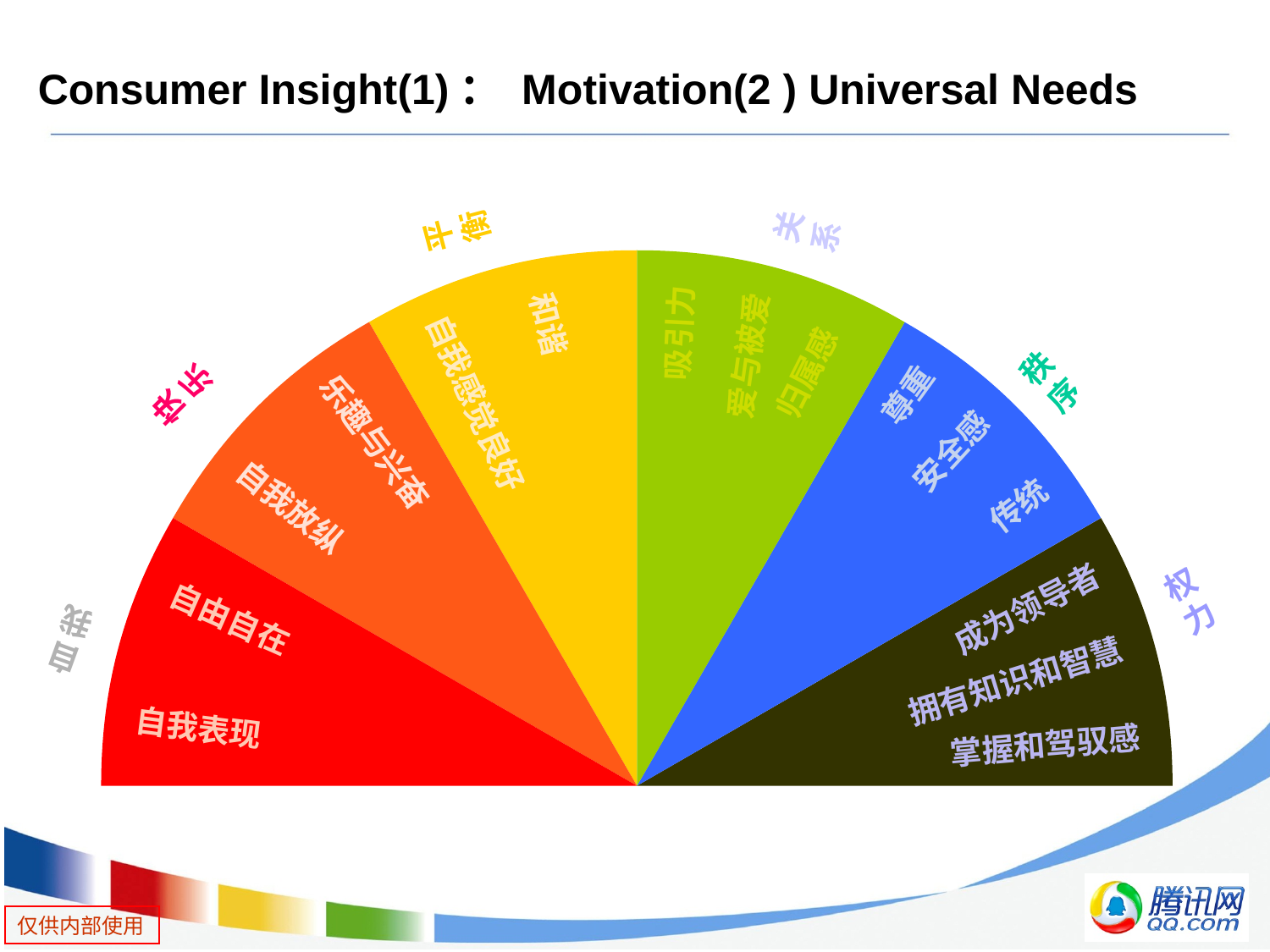

# Consumer Insight(1)： Motivation(2 ) Universal Needs
平衡
关系

和谐
吸引力

爱与被爱
秩序
归属感
快乐
尊重
自我感觉良好
乐趣与兴奋
安全感
传统
自我放纵

权力
成为领导者
自由自在
自我
拥有知识和智慧
自我表现
掌握和驾驭感